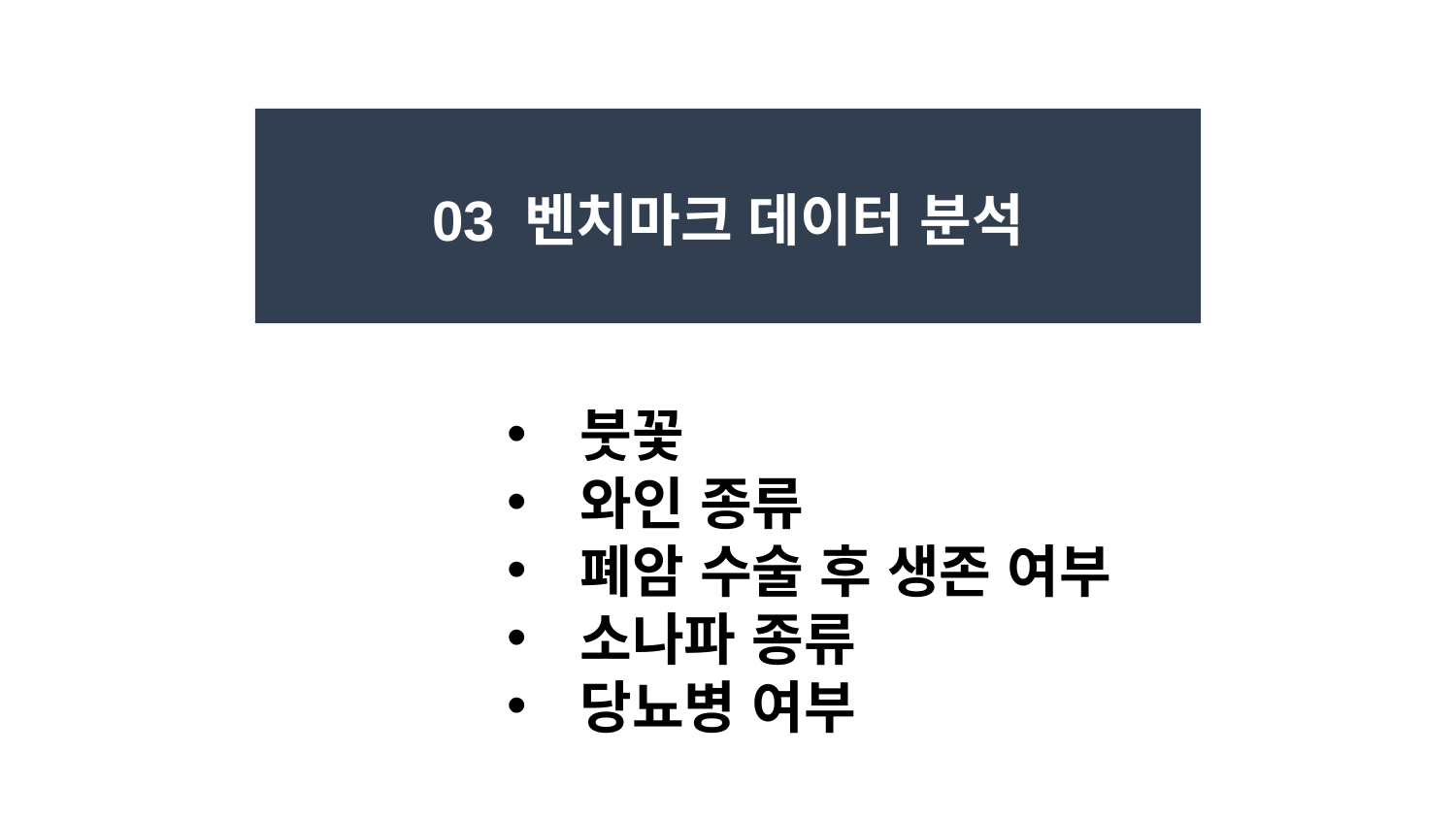

03 벤치마크 데이터 분석
붓꽃
와인 종류
폐암 수술 후 생존 여부
소나파 종류
당뇨병 여부